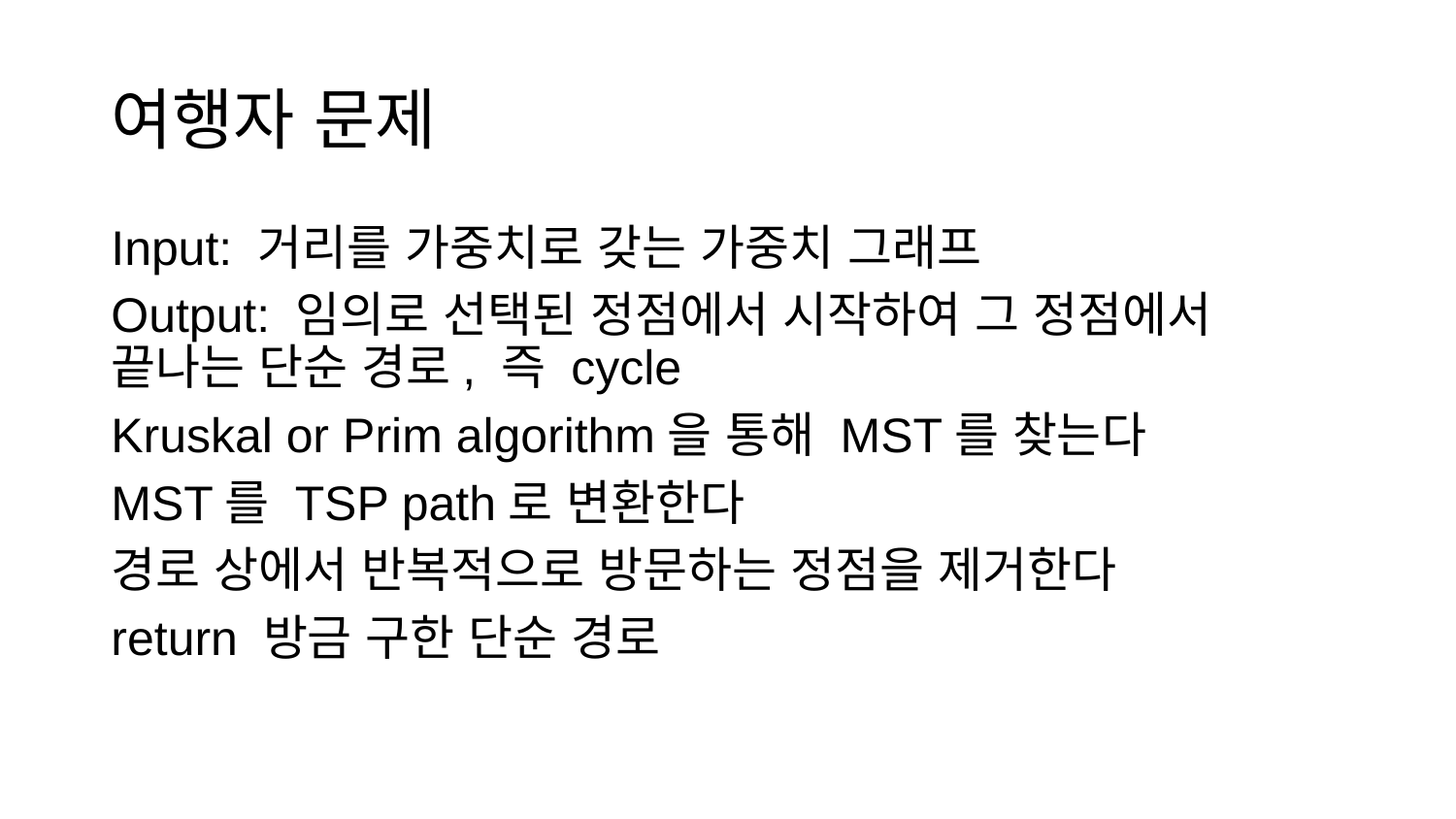

# 여행자 문제
Input: 거리를 가중치로 갖는 가중치 그래프
Output: 임의로 선택된 정점에서 시작하여 그 정점에서 끝나는 단순 경로, 즉 cycle
Kruskal or Prim algorithm을 통해 MST를 찾는다
MST를 TSP path로 변환한다
경로 상에서 반복적으로 방문하는 정점을 제거한다
return 방금 구한 단순 경로